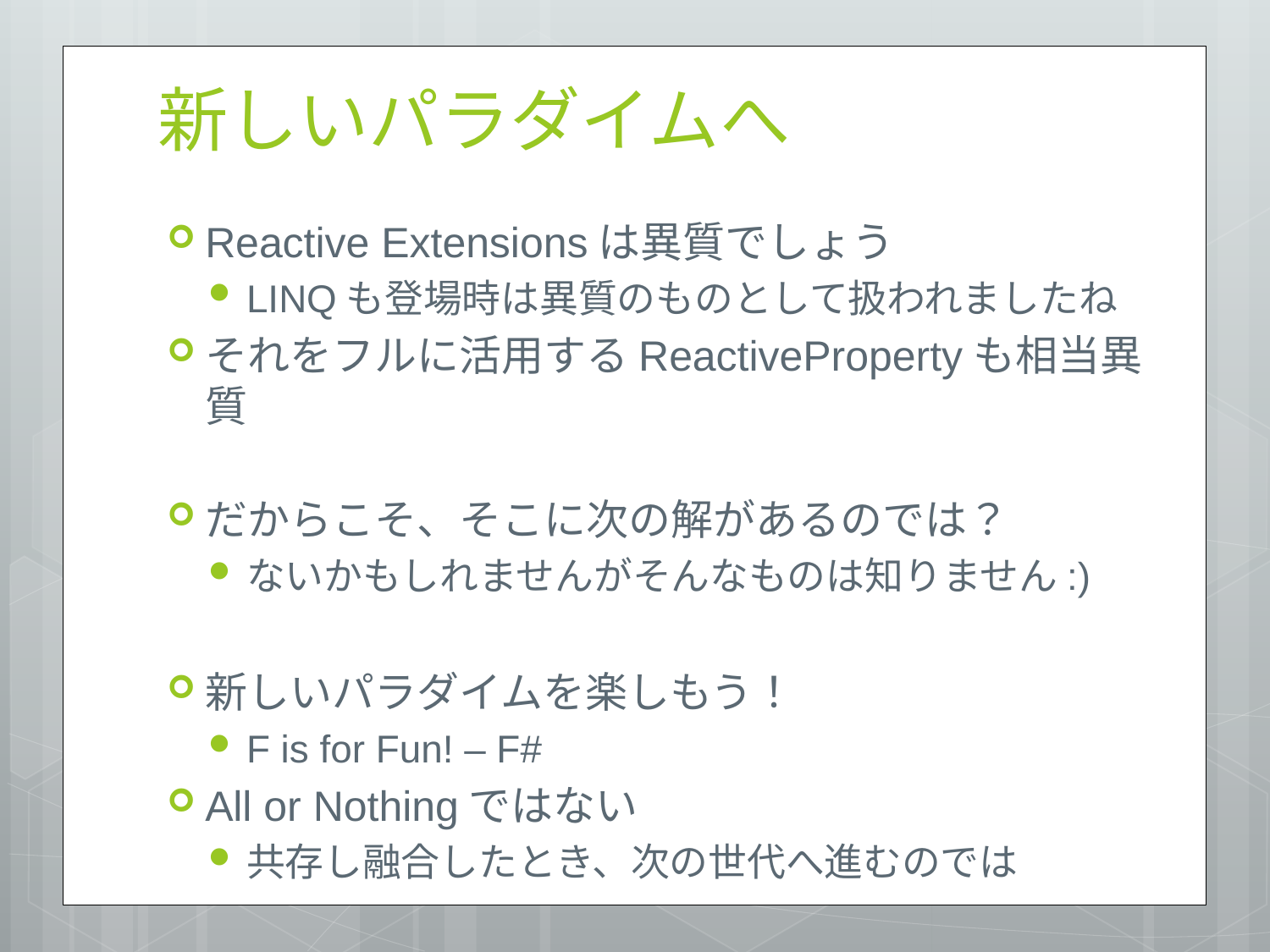

# 新しいパラダイムへ
Reactive Extensionsは異質でしょう
LINQも登場時は異質のものとして扱われましたね
それをフルに活用するReactivePropertyも相当異質

だからこそ、そこに次の解があるのでは？
ないかもしれませんがそんなものは知りません:)

新しいパラダイムを楽しもう！
F is for Fun! – F#
All or Nothingではない
共存し融合したとき、次の世代へ進むのでは